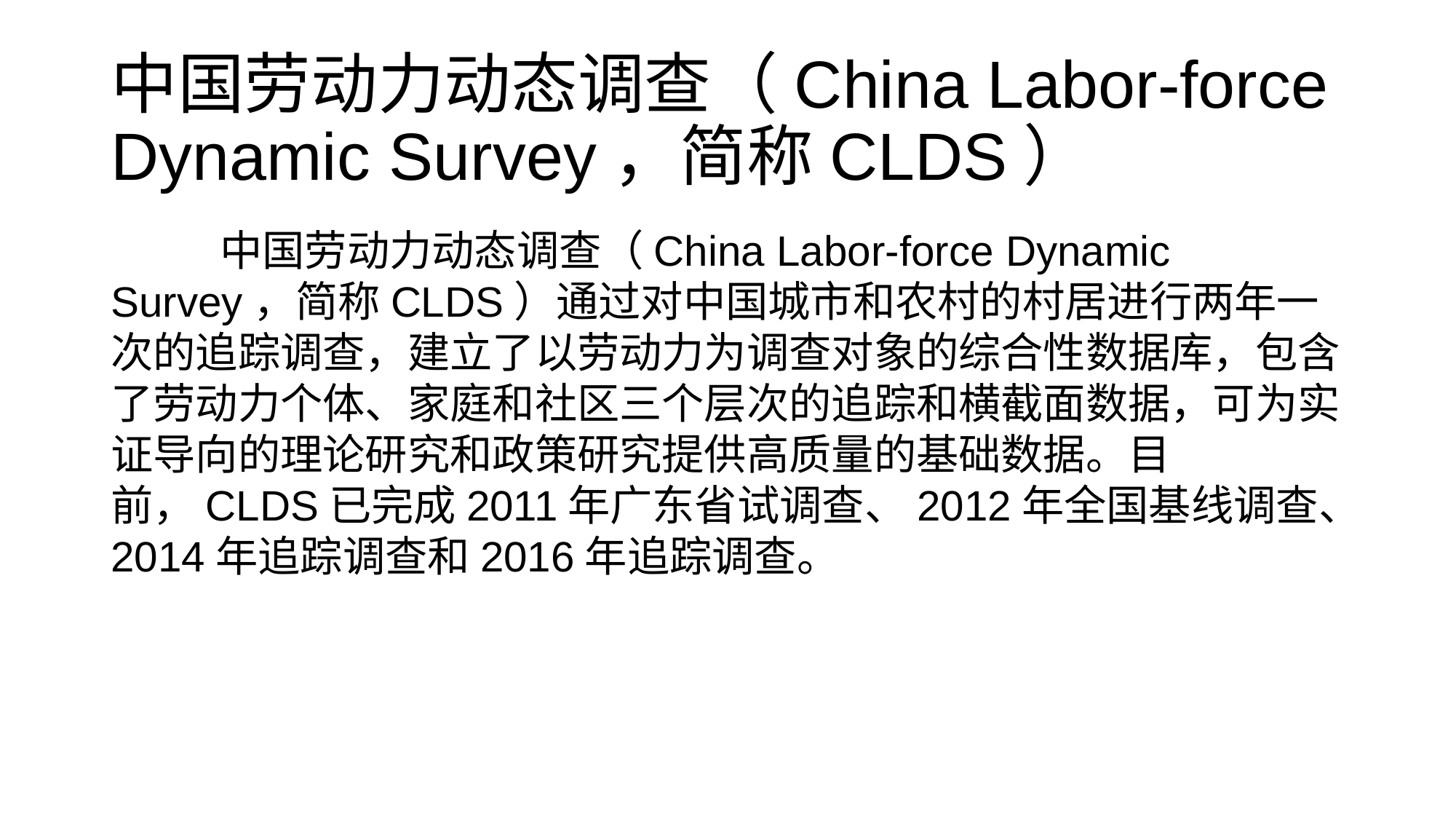

# 中国劳动力动态调查（China Labor-force Dynamic Survey，简称CLDS）
	中国劳动力动态调查（China Labor-force Dynamic Survey，简称CLDS）通过对中国城市和农村的村居进行两年一次的追踪调查，建立了以劳动力为调查对象的综合性数据库，包含了劳动力个体、家庭和社区三个层次的追踪和横截面数据，可为实证导向的理论研究和政策研究提供高质量的基础数据。目前，CLDS已完成2011年广东省试调查、2012年全国基线调查、2014年追踪调查和2016年追踪调查。